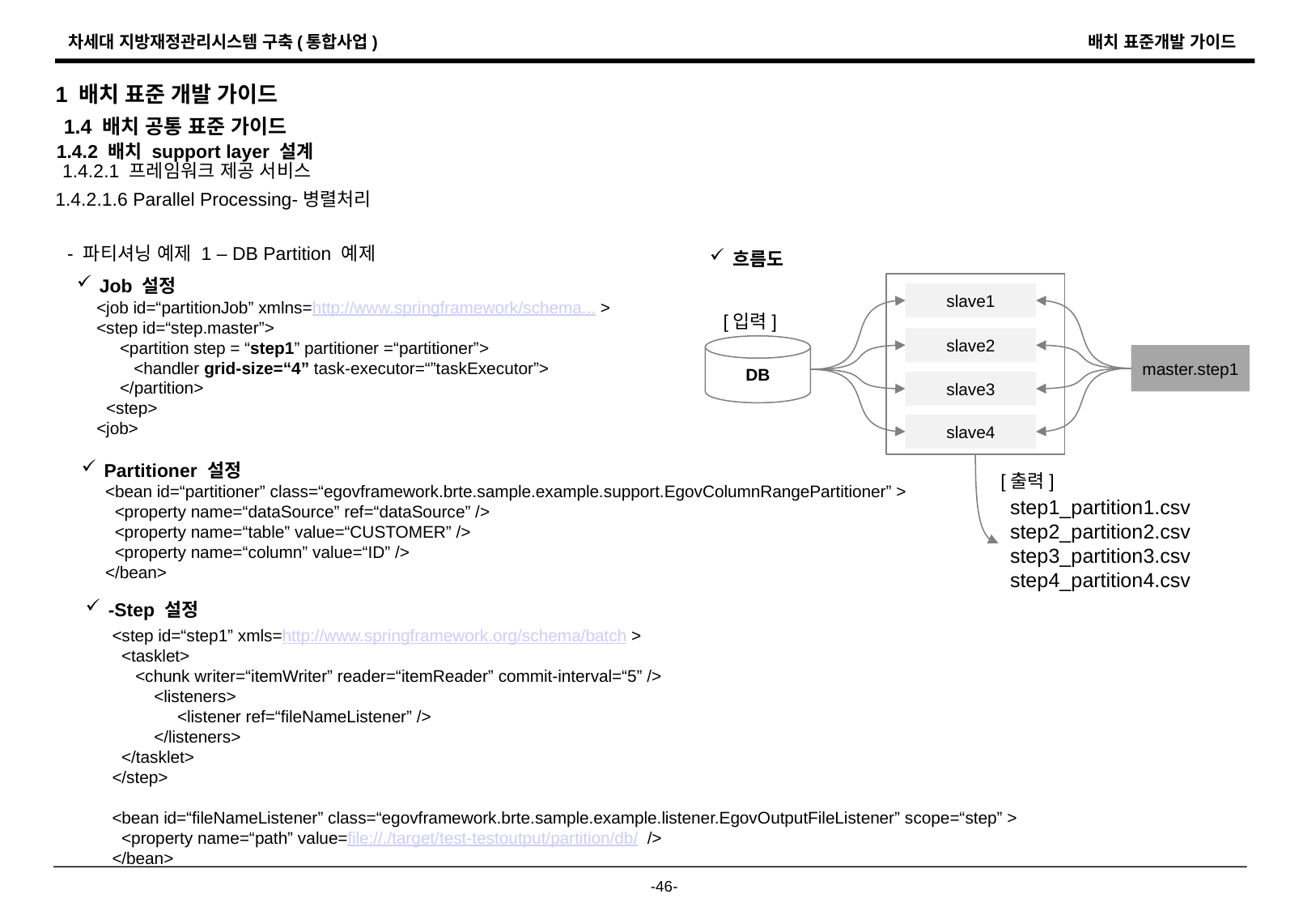

1 배치 표준 개발 가이드
1.4 배치 공통 표준 가이드
1.4.2 배치 support layer 설계
1.4.2.1 프레임워크 제공 서비스
1.4.2.1.6 Parallel Processing-병렬처리
- 파티셔닝 예제 1 – DB Partition 예제
흐름도
Job 설정

slave1
<job id=“partitionJob” xmlns=http://www.springframework/schema... >
<step id=“step.master”>
     <partition step = “step1” partitioner =“partitioner”>
        <handler grid-size=“4” task-executor=“”taskExecutor”>
     </partition>
  <step>
<job>
[입력]
slave2
DB
master.step1
slave3
slave4
Partitioner 설정
[출력]
<bean id=“partitioner” class=“egovframework.brte.sample.example.support.EgovColumnRangePartitioner” >
  <property name=“dataSource” ref=“dataSource” />
  <property name=“table” value=“CUSTOMER” />
  <property name=“column” value=“ID” />
</bean>
step1_partition1.csv
step2_partition2.csv
step3_partition3.csv
step4_partition4.csv
-Step 설정
<step id=“step1” xmls=http://www.springframework.org/schema/batch >
  <tasklet>
     <chunk writer=“itemWriter” reader=“itemReader” commit-interval=“5” />
         <listeners>
              <listener ref=“fileNameListener” />
         </listeners>
  </tasklet>
</step>

<bean id=“fileNameListener” class=“egovframework.brte.sample.example.listener.EgovOutputFileListener” scope=“step” >
  <property name=“path” value=file://./target/test-testoutput/partition/db/  />
</bean>